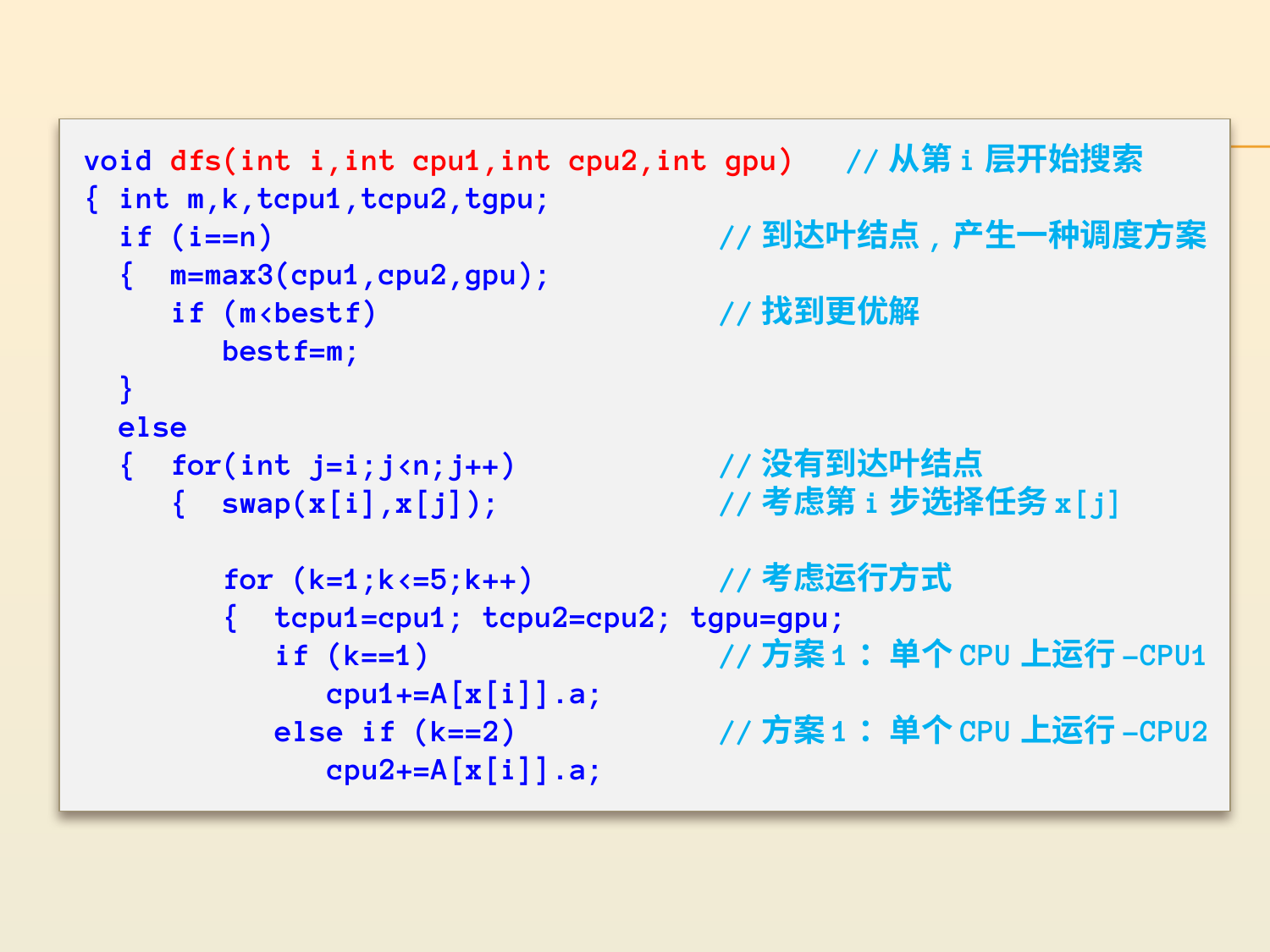

void dfs(int i,int cpu1,int cpu2,int gpu)	//从第i层开始搜索
{ int m,k,tcpu1,tcpu2,tgpu;
  if (i==n)				//到达叶结点,产生一种调度方案
  {  m=max3(cpu1,cpu2,gpu);
     if (m<bestf)			//找到更优解
        bestf=m;
  }
  else
  {  for(int j=i;j<n;j++)		//没有到达叶结点
     {  swap(x[i],x[j]);		//考虑第i步选择任务x[j]
        for (k=1;k<=5;k++)		//考虑运行方式
        {  tcpu1=cpu1; tcpu2=cpu2; tgpu=gpu;
           if (k==1)			//方案1：单个CPU上运行-CPU1
              cpu1+=A[x[i]].a;
           else if (k==2)		//方案1：单个CPU上运行-CPU2
              cpu2+=A[x[i]].a;